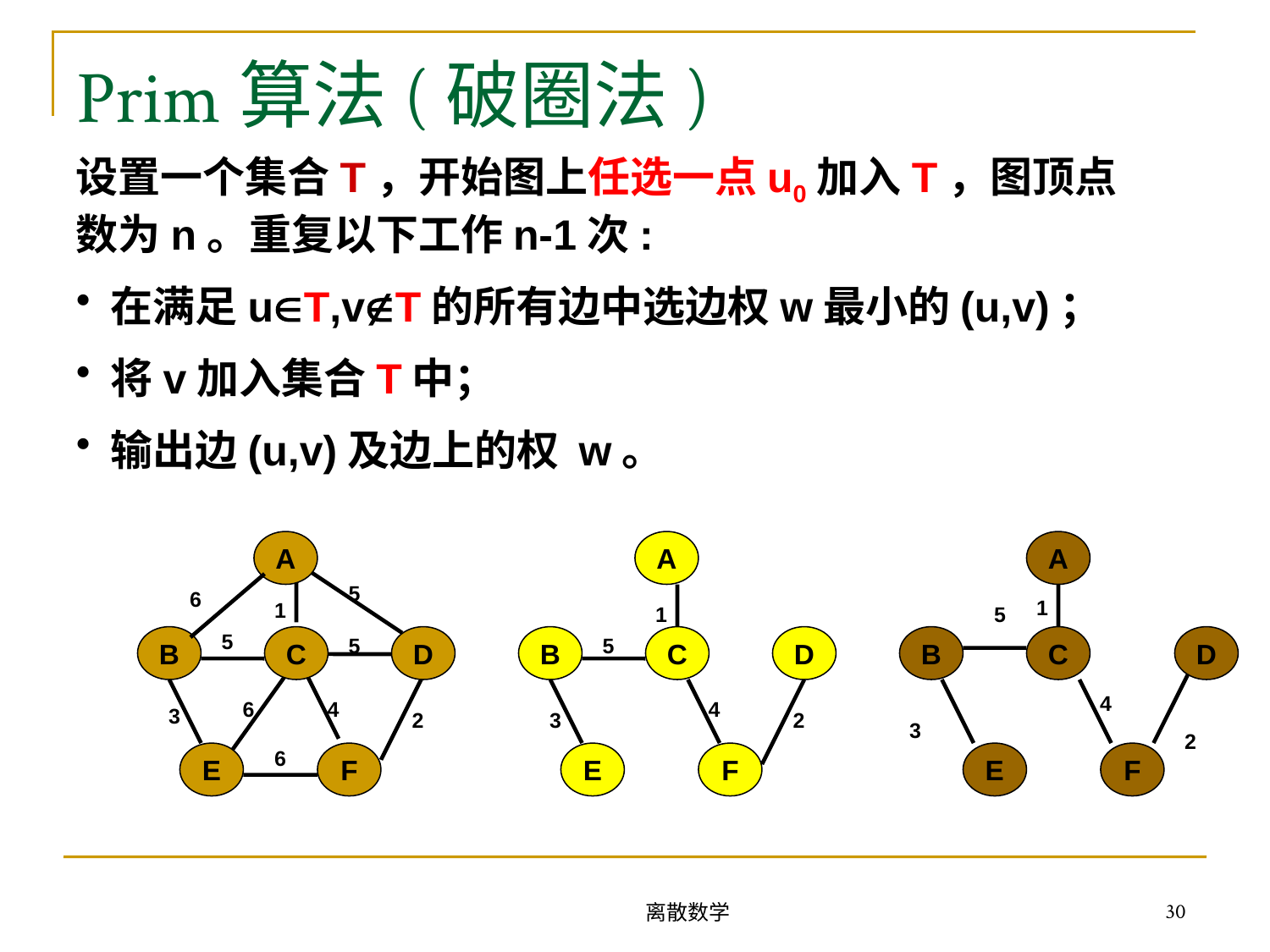

# Prim算法(破圈法)
设置一个集合T，开始图上任选一点u0加入T，图顶点数为n。重复以下工作n-1次:
 在满足u∈T,v∉T的所有边中选边权w最小的(u,v)；
 将v加入集合T中；
 输出边(u,v)及边上的权 w。
A

5
B
C
5
D

6
4
2
E
F

1
6

6

5
3
A
A

1
1
5
B
5
C
D
B
C
D

4
4
3
2
3
2
E
F
E
F

离散数学
30